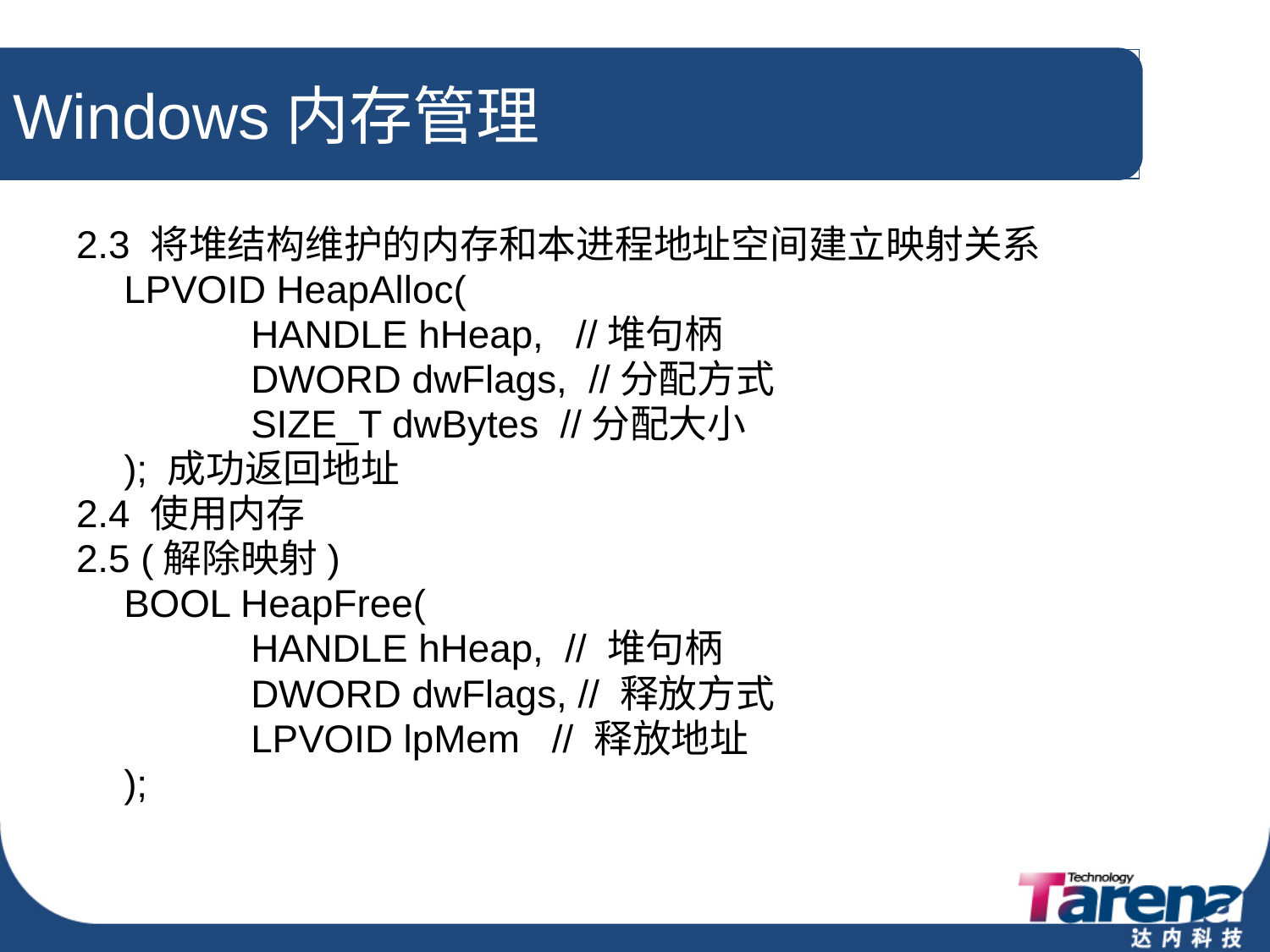

# Windows内存管理
2.3 将堆结构维护的内存和本进程地址空间建立映射关系
	LPVOID HeapAlloc(
		HANDLE hHeap,   //堆句柄
		DWORD dwFlags,  //分配方式
		SIZE_T dwBytes  //分配大小
	); 成功返回地址
2.4 使用内存
2.5 (解除映射)
	BOOL HeapFree(
		HANDLE hHeap,  // 堆句柄
		DWORD dwFlags, // 释放方式
		LPVOID lpMem   // 释放地址
	);